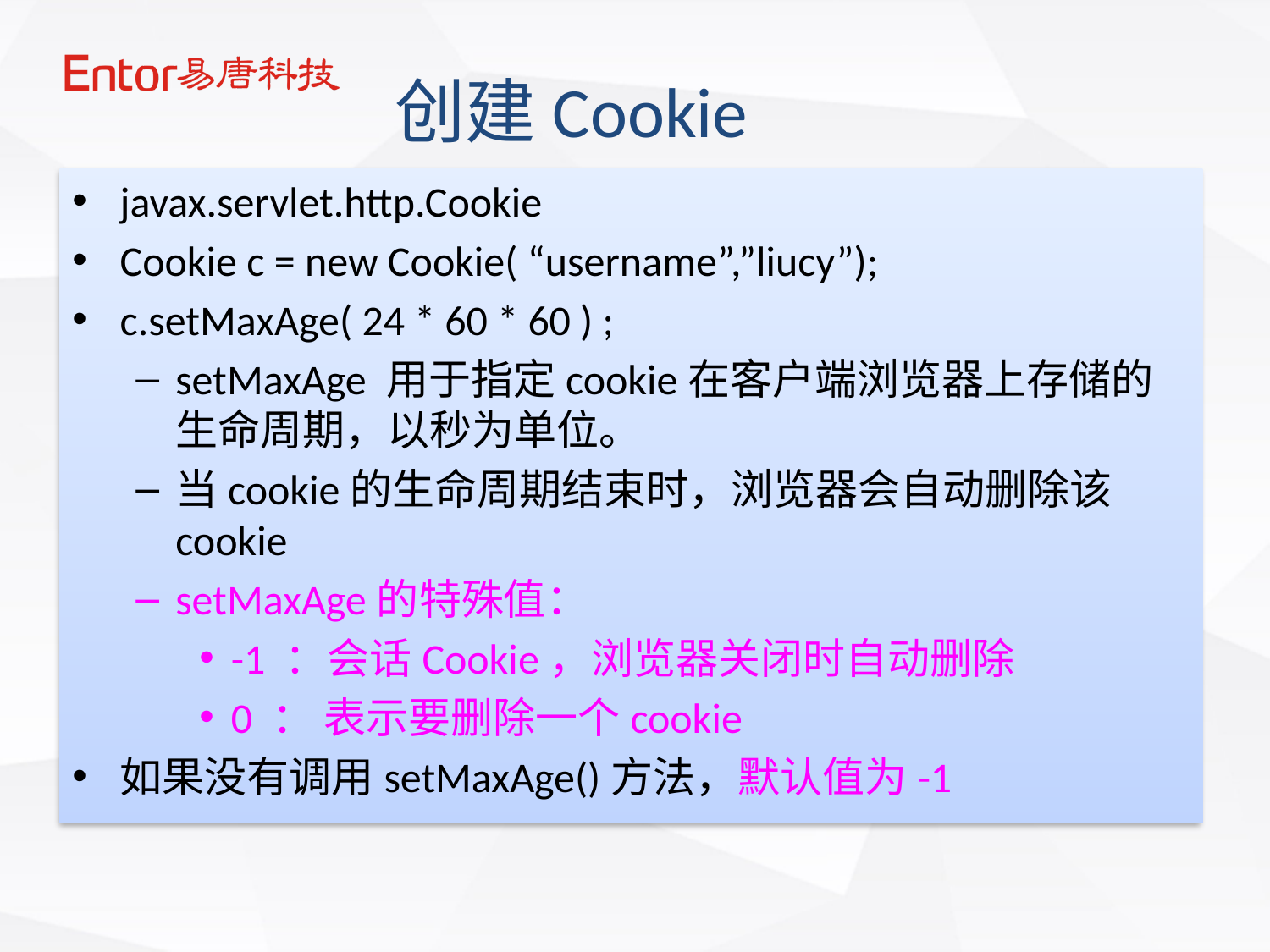

创建Cookie
javax.servlet.http.Cookie
Cookie c = new Cookie( “username”,”liucy”);
c.setMaxAge( 24 * 60 * 60 ) ;
setMaxAge 用于指定cookie在客户端浏览器上存储的生命周期，以秒为单位。
当cookie的生命周期结束时，浏览器会自动删除该cookie
setMaxAge的特殊值：
-1 ：会话Cookie，浏览器关闭时自动删除
0 ： 表示要删除一个cookie
如果没有调用setMaxAge()方法，默认值为-1